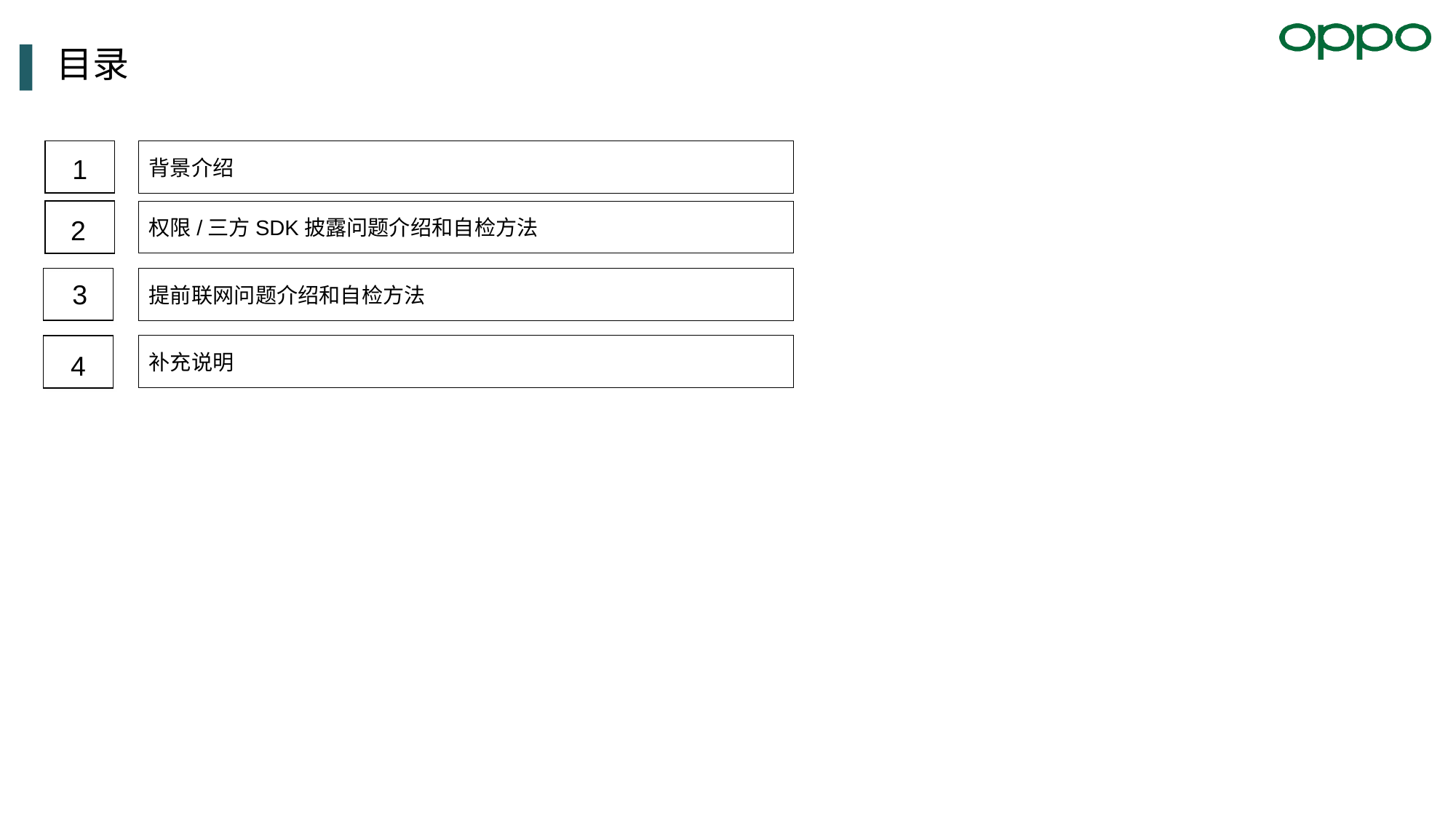

# 目录

背景介绍
1
权限/三方SDK披露问题介绍和自检方法

2

提前联网问题介绍和自检方法
3
补充说明

4